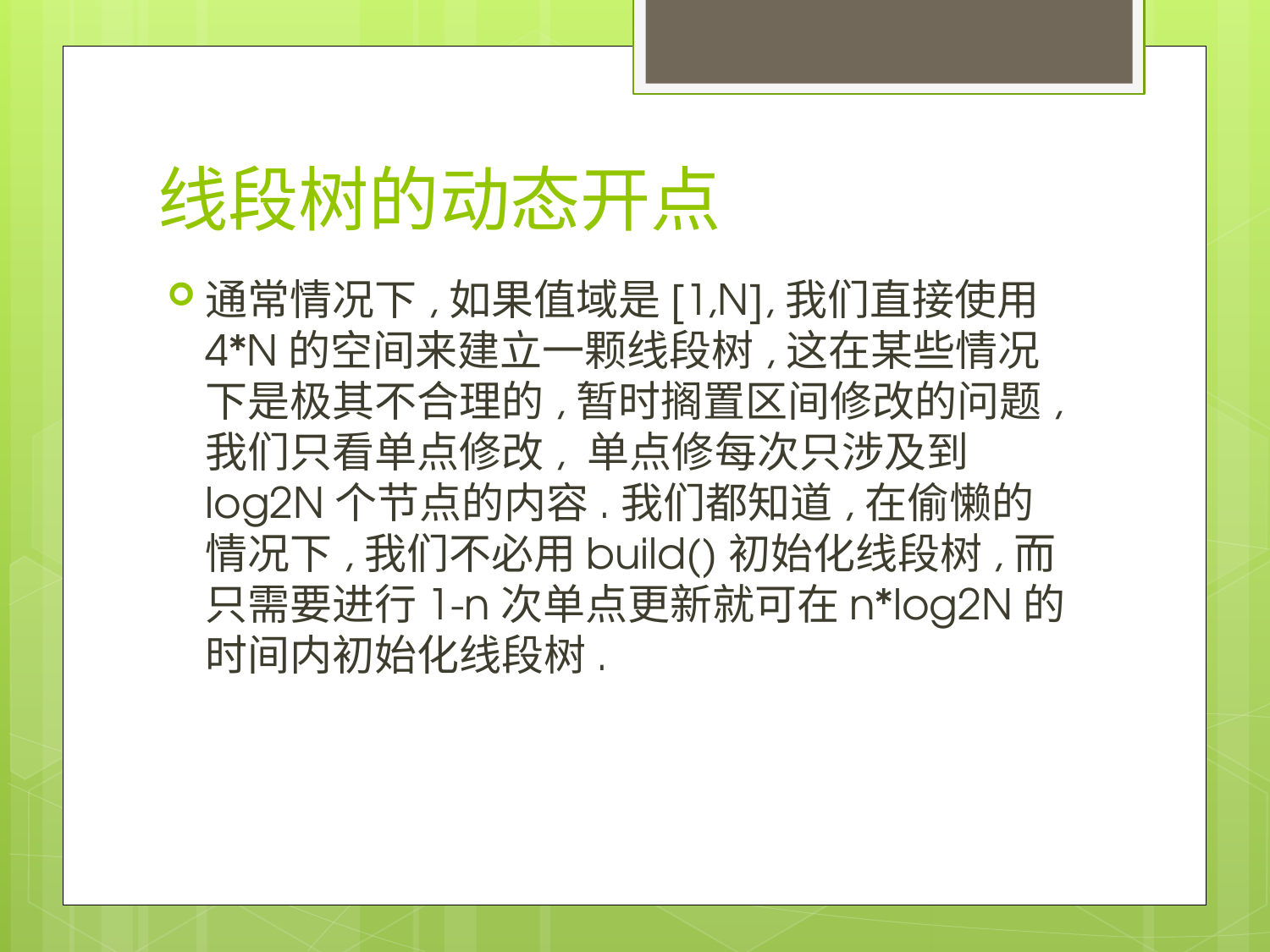

# 线段树的动态开点
通常情况下,如果值域是[1,N],我们直接使用4*N的空间来建立一颗线段树,这在某些情况下是极其不合理的,暂时搁置区间修改的问题,我们只看单点修改, 单点修每次只涉及到log2N个节点的内容.我们都知道,在偷懒的情况下,我们不必用build()初始化线段树,而只需要进行1-n次单点更新就可在n*log2N的时间内初始化线段树.